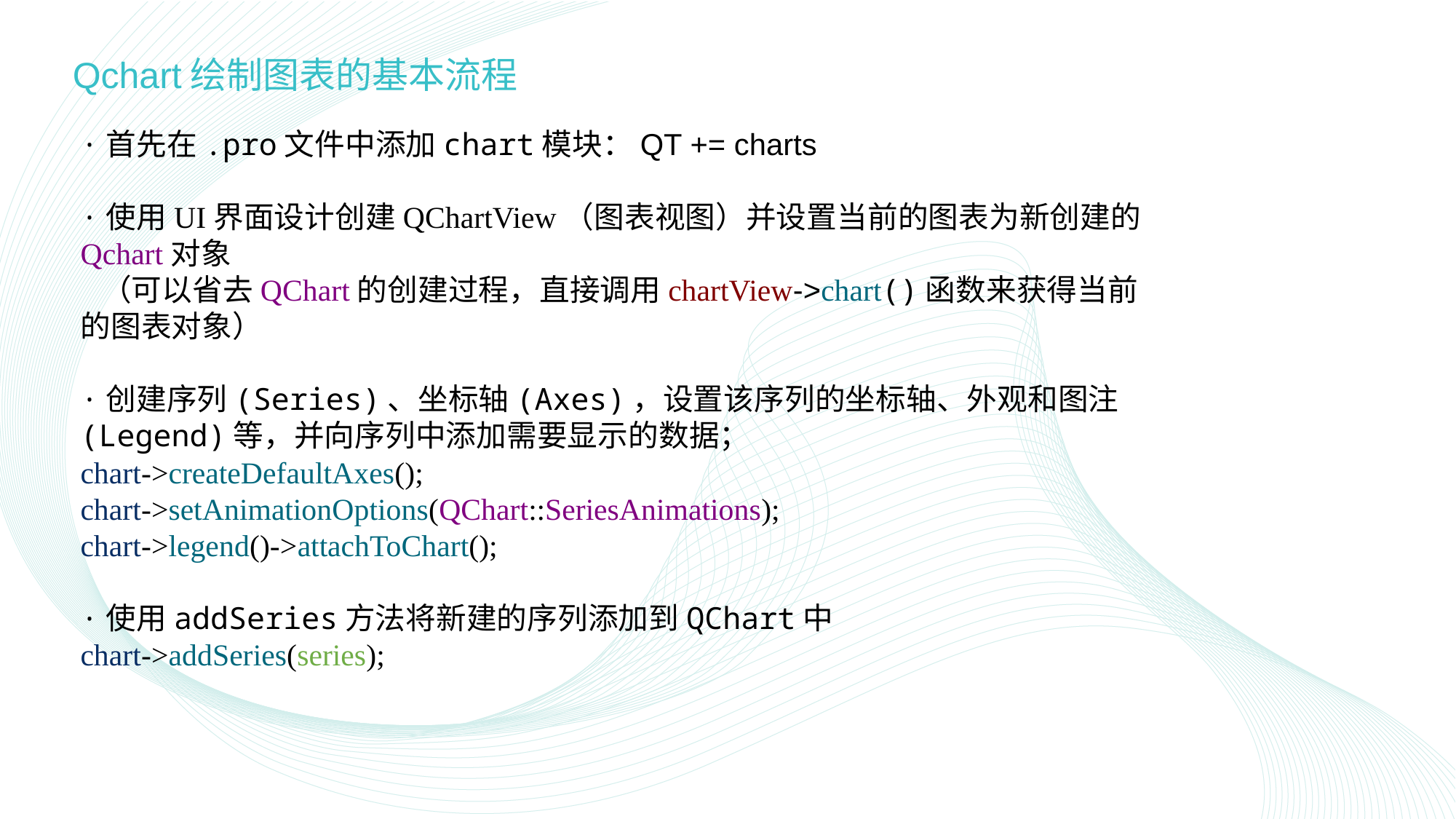

# Qchart绘制图表的基本流程
·首先在.pro文件中添加chart模块：QT += charts

·使用UI界面设计创建QChartView（图表视图）并设置当前的图表为新创建的Qchart对象
  （可以省去QChart的创建过程，直接调用chartView->chart()函数来获得当前的图表对象）

·创建序列(Series)、坐标轴(Axes)，设置该序列的坐标轴、外观和图注(Legend)等，并向序列中添加需要显示的数据；
chart->createDefaultAxes();
chart->setAnimationOptions(QChart::SeriesAnimations);
chart->legend()->attachToChart();

·使用addSeries方法将新建的序列添加到QChart中
chart->addSeries(series);